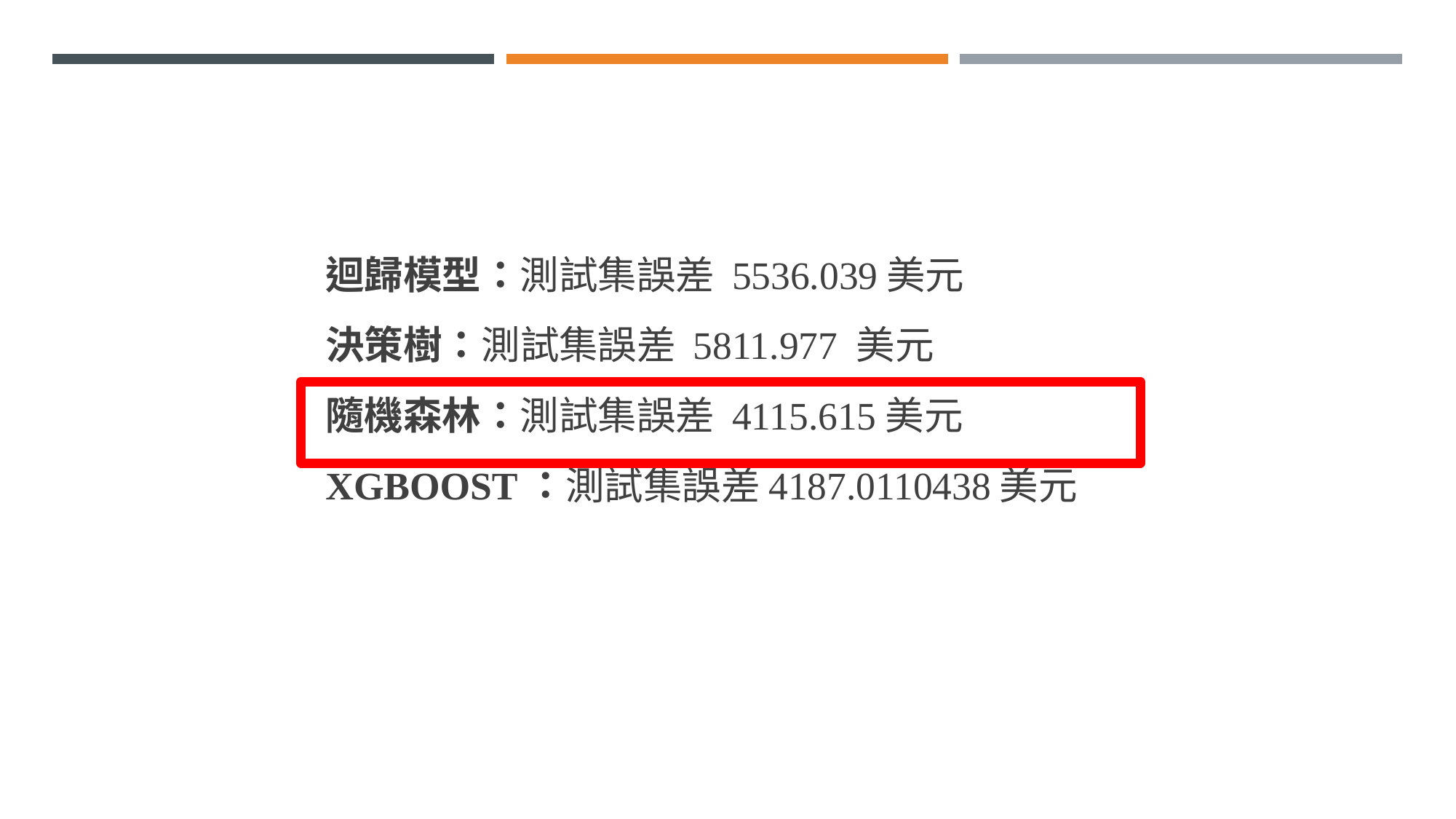

迴歸模型：測試集誤差 5536.039美元
決策樹：測試集誤差 5811.977 美元
隨機森林：測試集誤差 4115.615美元
XGBOOST：測試集誤差4187.0110438美元